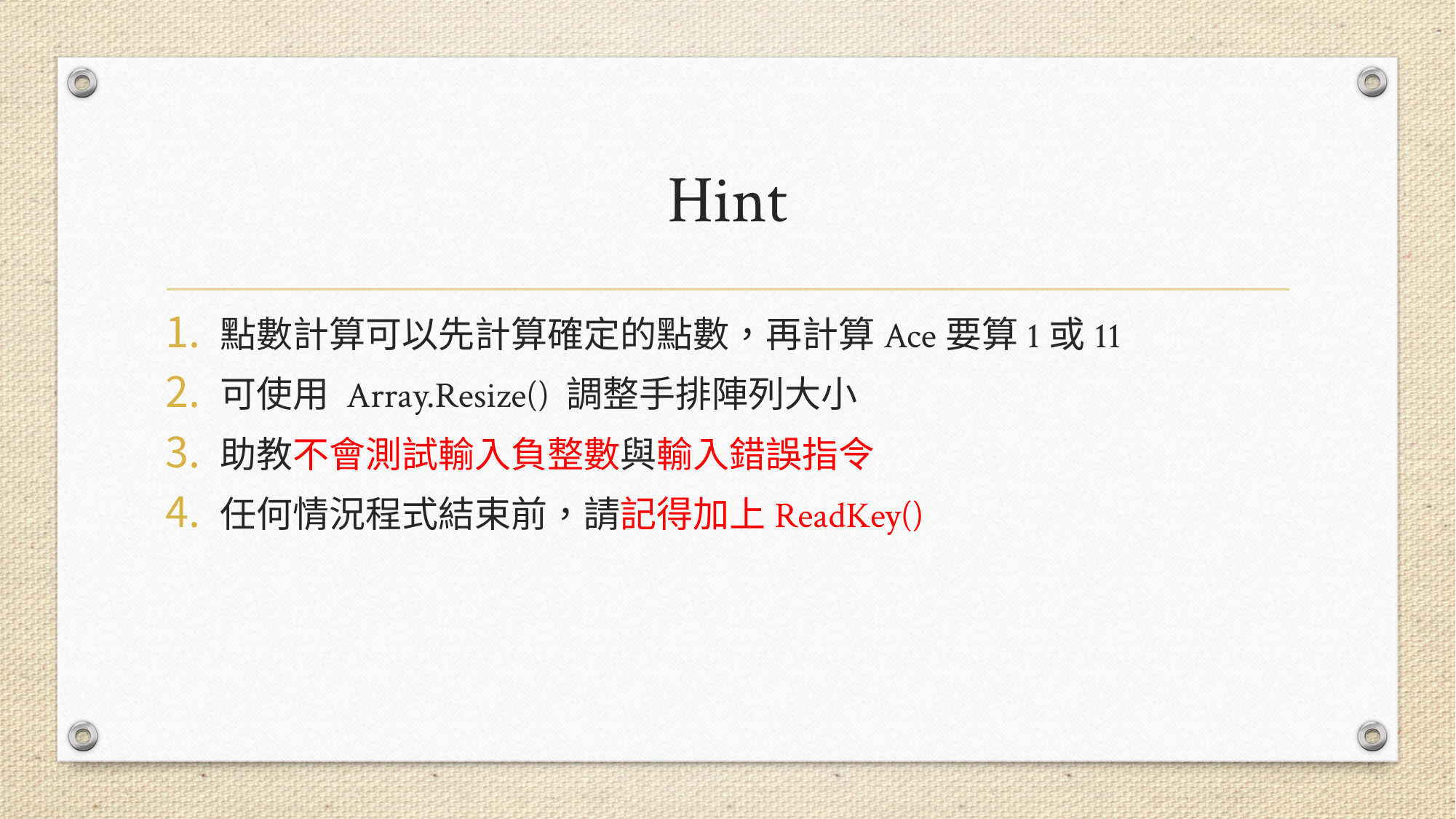

# Hint
點數計算可以先計算確定的點數，再計算Ace要算1或11
可使用 Array.Resize() 調整手排陣列大小
助教不會測試輸入負整數與輸入錯誤指令
任何情況程式結束前，請記得加上ReadKey()